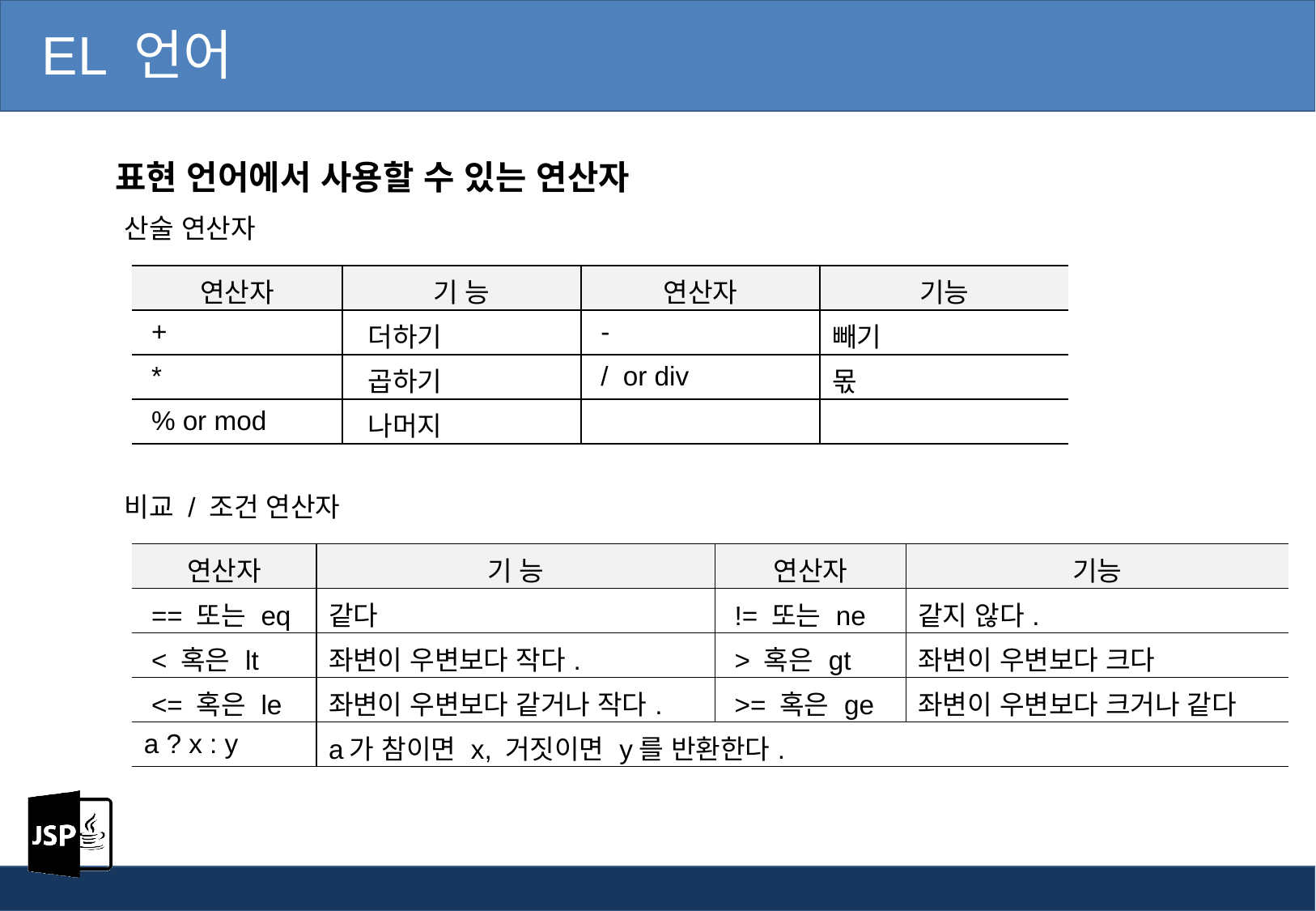

EL 언어
표현 언어에서 사용할 수 있는 연산자
산술 연산자
| 연산자 | 기 능 | 연산자 | 기능 |
| --- | --- | --- | --- |
| + | 더하기 | - | 빼기 |
| \* | 곱하기 | / or div | 몫 |
| % or mod | 나머지 |  |  |
비교 / 조건 연산자
| 연산자 | 기 능 | 연산자 | 기능 |
| --- | --- | --- | --- |
| == 또는 eq | 같다 | != 또는 ne | 같지 않다. |
| < 혹은 lt | 좌변이 우변보다 작다. | > 혹은 gt | 좌변이 우변보다 크다 |
| <= 혹은 le | 좌변이 우변보다 같거나 작다. | >= 혹은 ge | 좌변이 우변보다 크거나 같다 |
| a ? x : y | a가 참이면 x, 거짓이면 y를 반환한다. |  |  |